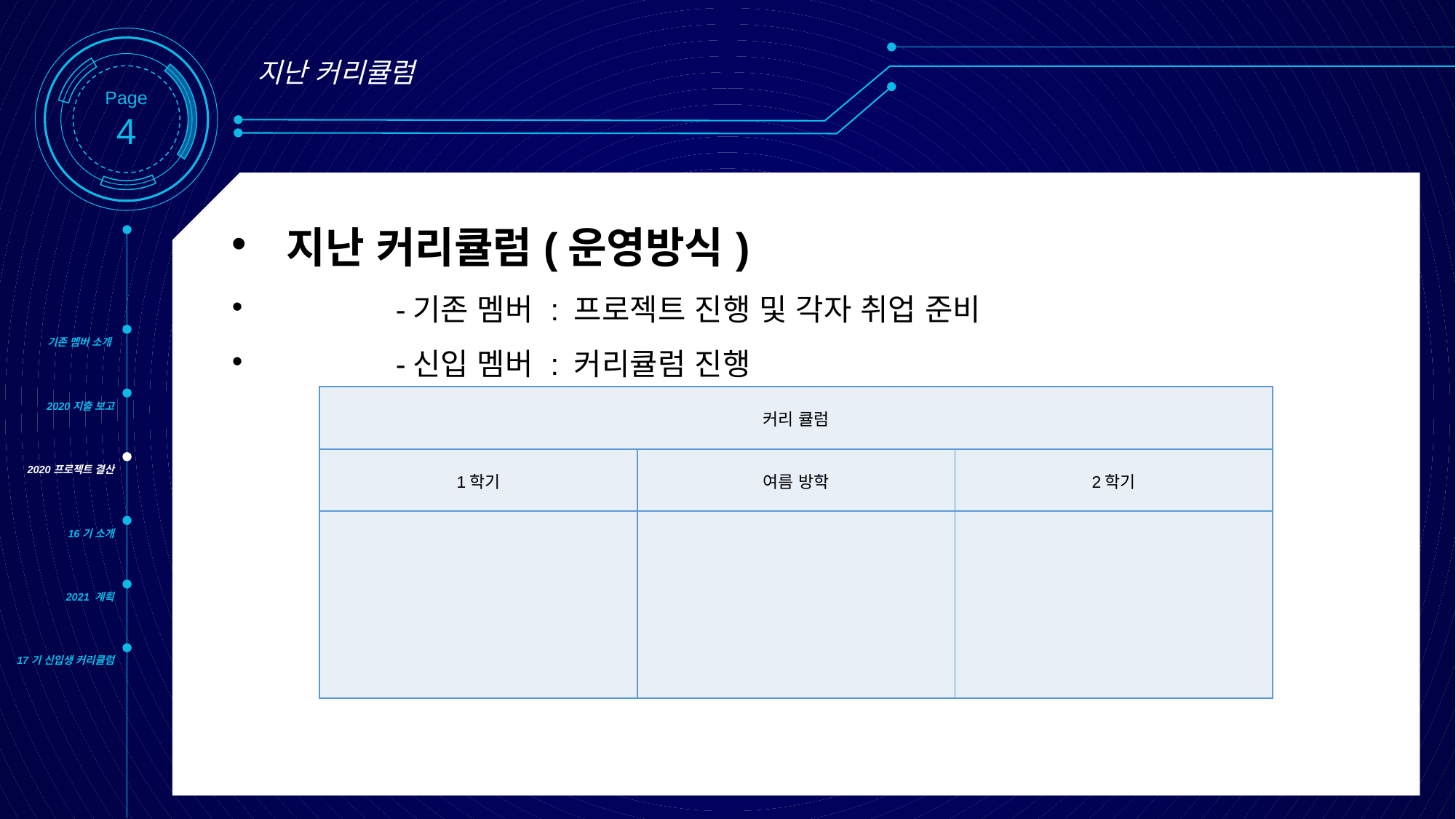

Page4
지난 커리큘럼

지난 커리큘럼(운영방식)
	-기존 멤버 : 프로젝트 진행 및 각자 취업 준비
	-신입 멤버 : 커리큘럼 진행

기존 멤버 소개
2020지출 보고
2020프로젝트 결산
16기 소개
2021 계획
17기 신입생 커리큘럼

| 커리 큘럼 |  |  |
| --- | --- | --- |
| 1학기 | 여름 방학 | 2학기 |
|  |  |  |